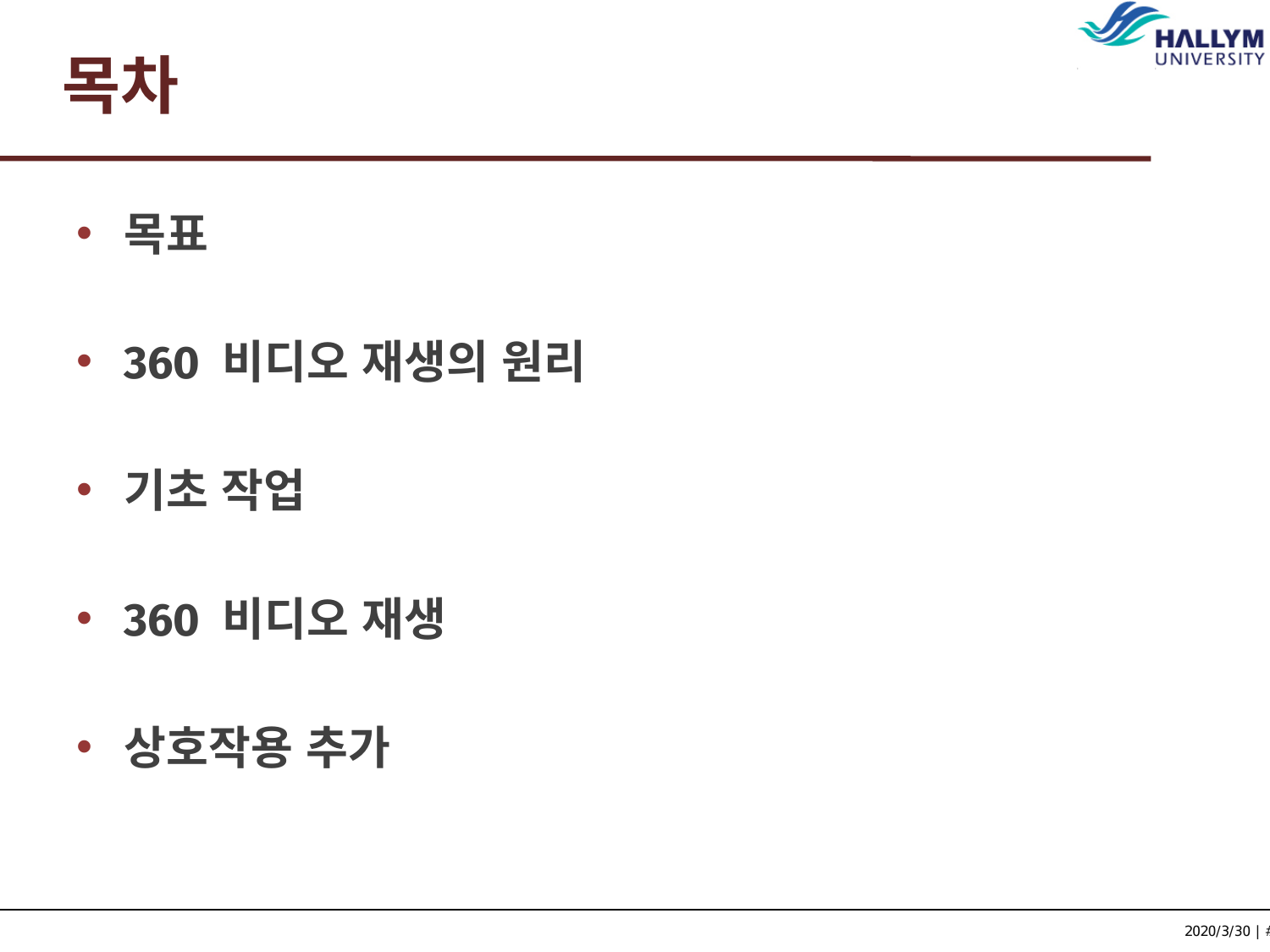

# 목차
목표

360 비디오 재생의 원리

기초 작업

360 비디오 재생

상호작용 추가